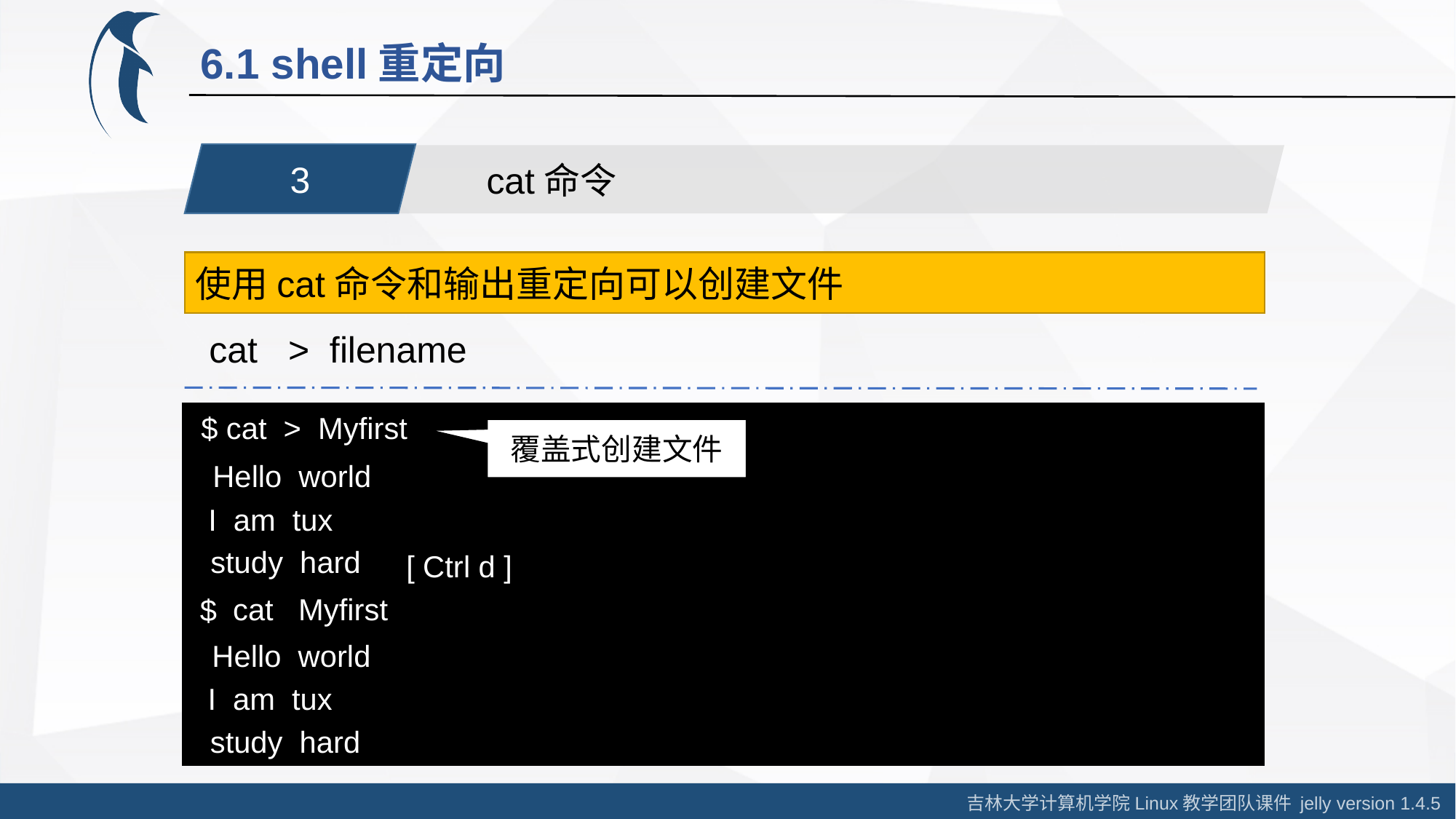

6.1 shell重定向
3
cat命令
使用cat命令和输出重定向可以创建文件
cat   >  filename
$ cat  >  Myfirst

覆盖式创建文件
Hello  world
I  am  tux
study  hard
[ Ctrl d ]
cat   Myfirst
$
Hello  world
I  am  tux
study  hard